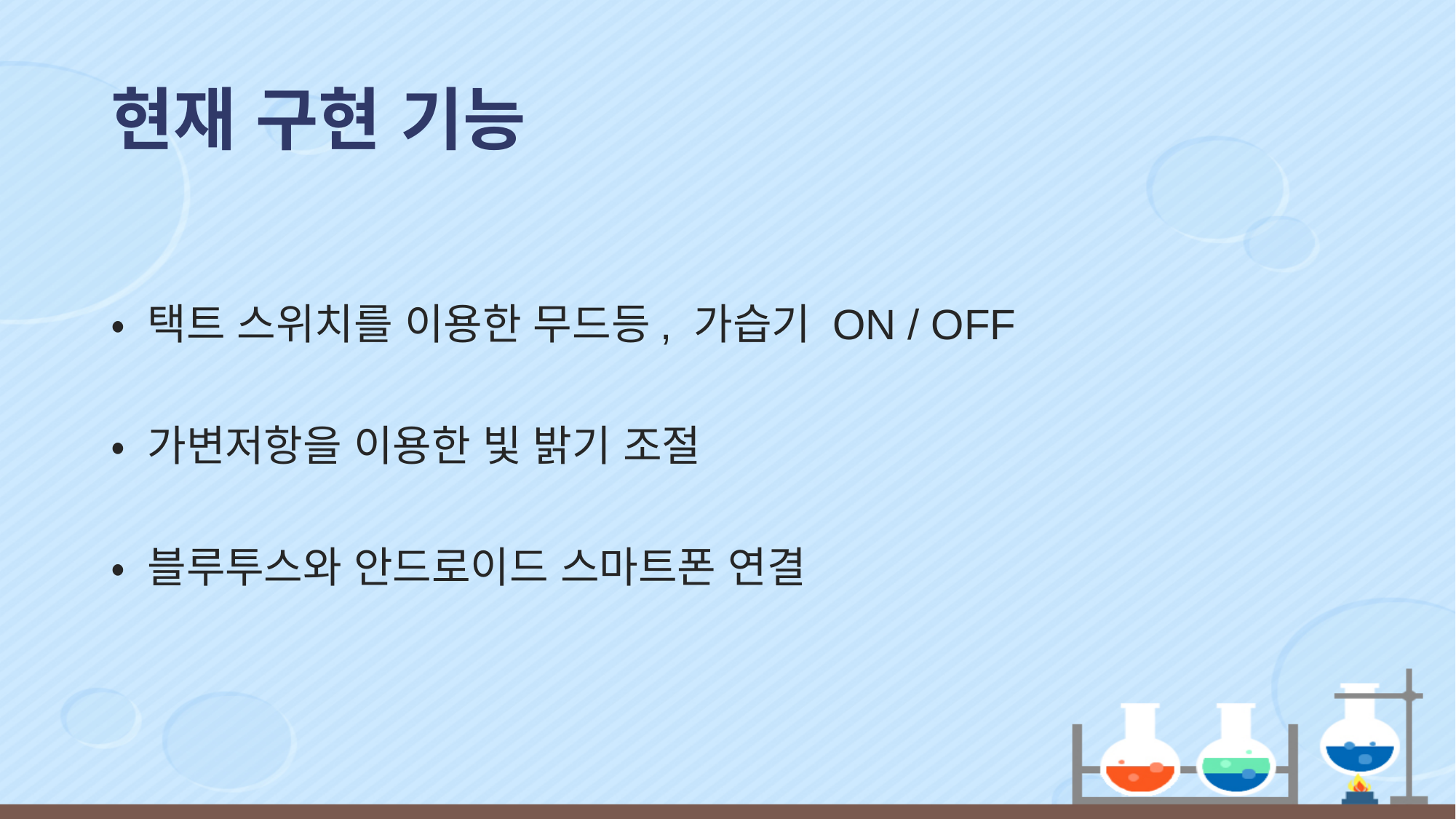

# 현재 구현 기능

• 택트 스위치를 이용한 무드등, 가습기 ON / OFF

• 가변저항을 이용한 빛 밝기 조절

• 블루투스와 안드로이드 스마트폰 연결